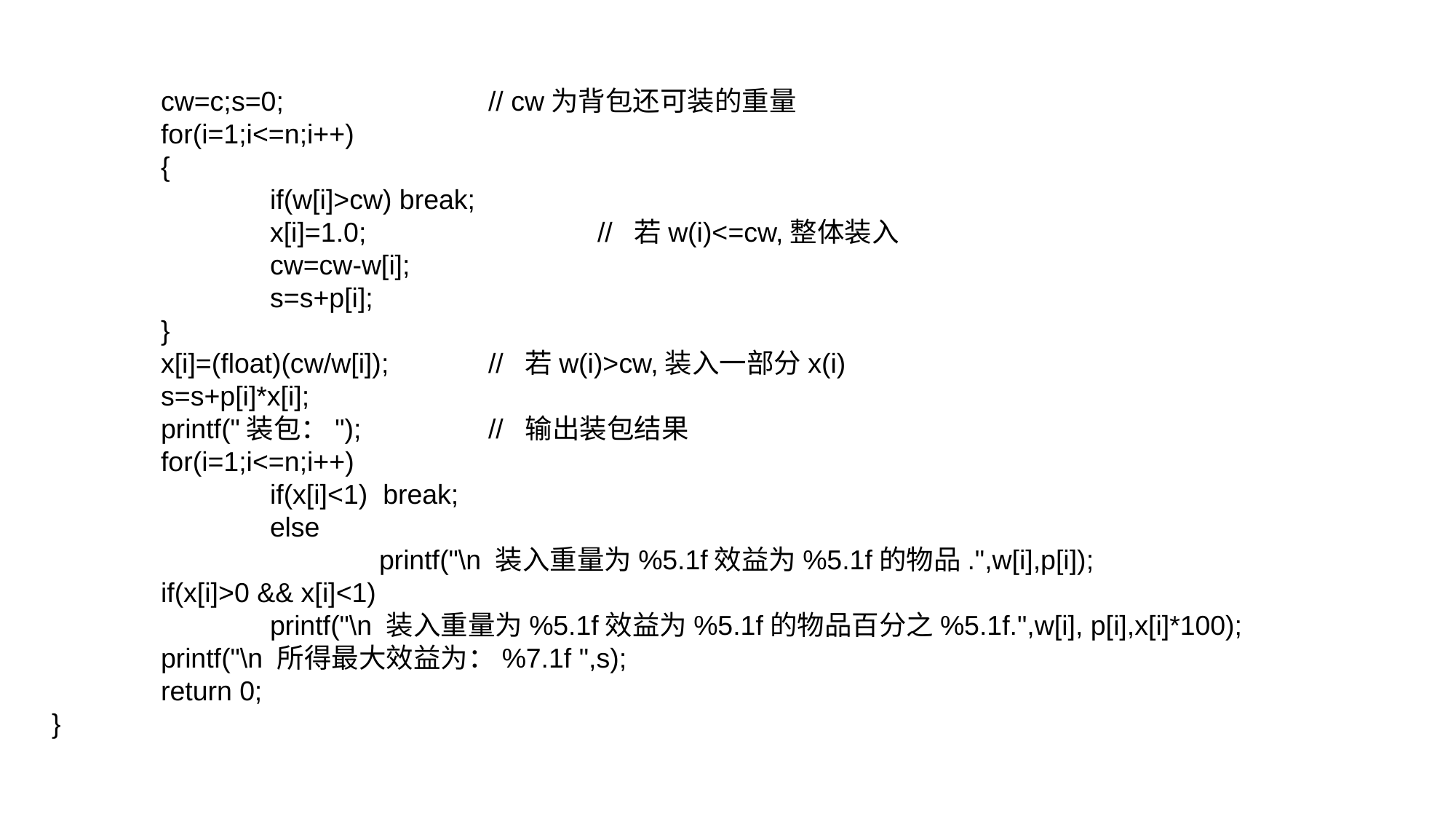

cw=c;s=0;                    	// cw为背包还可装的重量
	for(i=1;i<=n;i++)
	{
		if(w[i]>cw) break;
		x[i]=1.0;                 	//  若w(i)<=cw,整体装入
		cw=cw-w[i];
		s=s+p[i];
	}
	x[i]=(float)(cw/w[i]);        	//  若w(i)>cw,装入一部分x(i)
	s=s+p[i]*x[i];
	printf("装包：");             	//  输出装包结果
	for(i=1;i<=n;i++)
		if(x[i]<1)  break;
		else
			printf("\n 装入重量为%5.1f效益为%5.1f的物品.",w[i],p[i]);
	if(x[i]>0 && x[i]<1)
		printf("\n 装入重量为%5.1f效益为%5.1f的物品百分之%5.1f.",w[i], p[i],x[i]*100);
	printf("\n 所得最大效益为：%7.1f ",s);
	return 0;
}